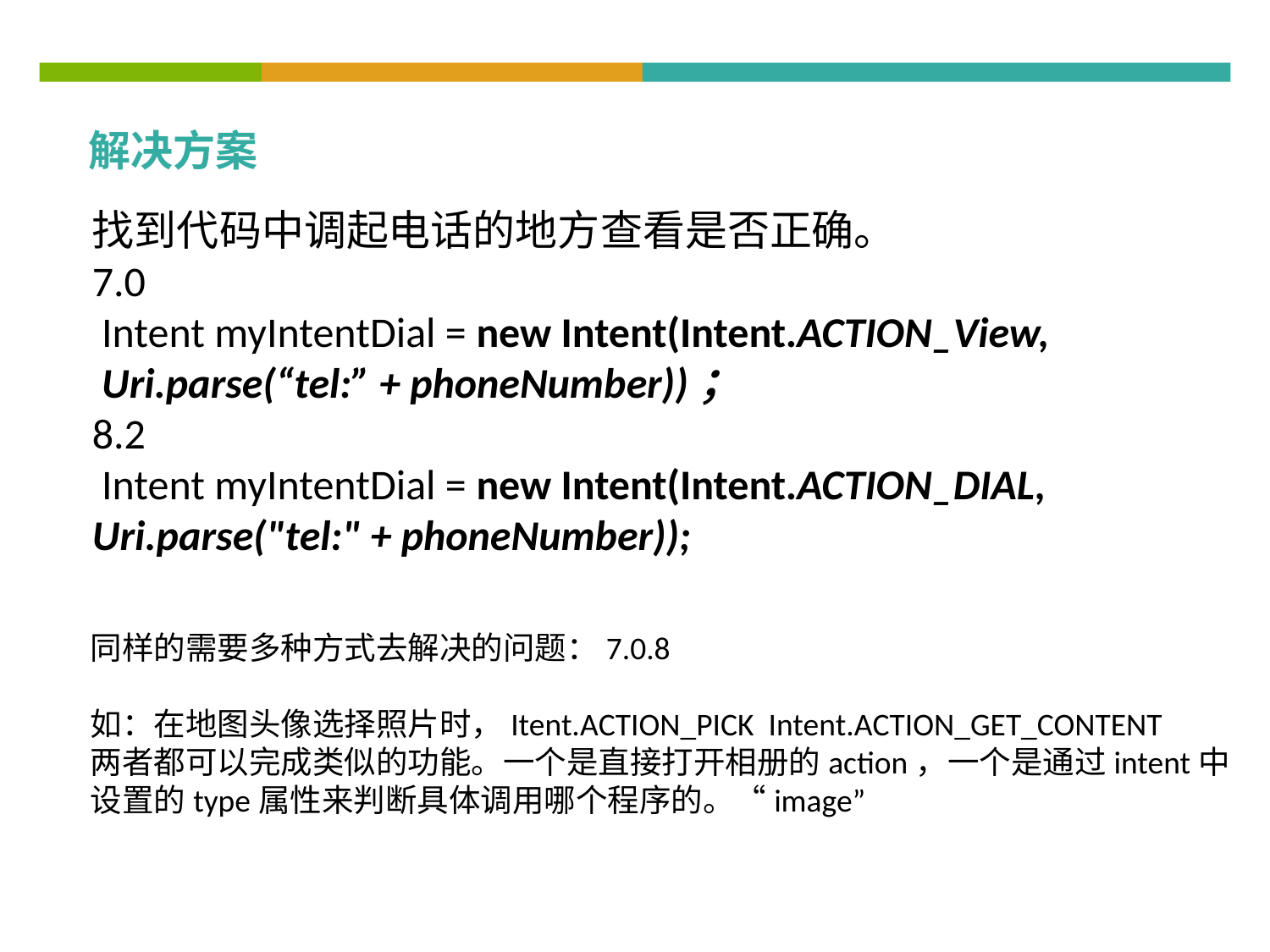

解决方案
找到代码中调起电话的地方查看是否正确。
7.0
 Intent myIntentDial = new Intent(Intent.ACTION_View,
 Uri.parse(“tel:” + phoneNumber))；
8.2
 Intent myIntentDial = new Intent(Intent.ACTION_DIAL,
Uri.parse("tel:" + phoneNumber));

同样的需要多种方式去解决的问题：7.0.8

如：在地图头像选择照片时，Itent.ACTION_PICK  Intent.ACTION_GET_CONTENT
两者都可以完成类似的功能。一个是直接打开相册的action，一个是通过intent中
设置的type属性来判断具体调用哪个程序的。“image”